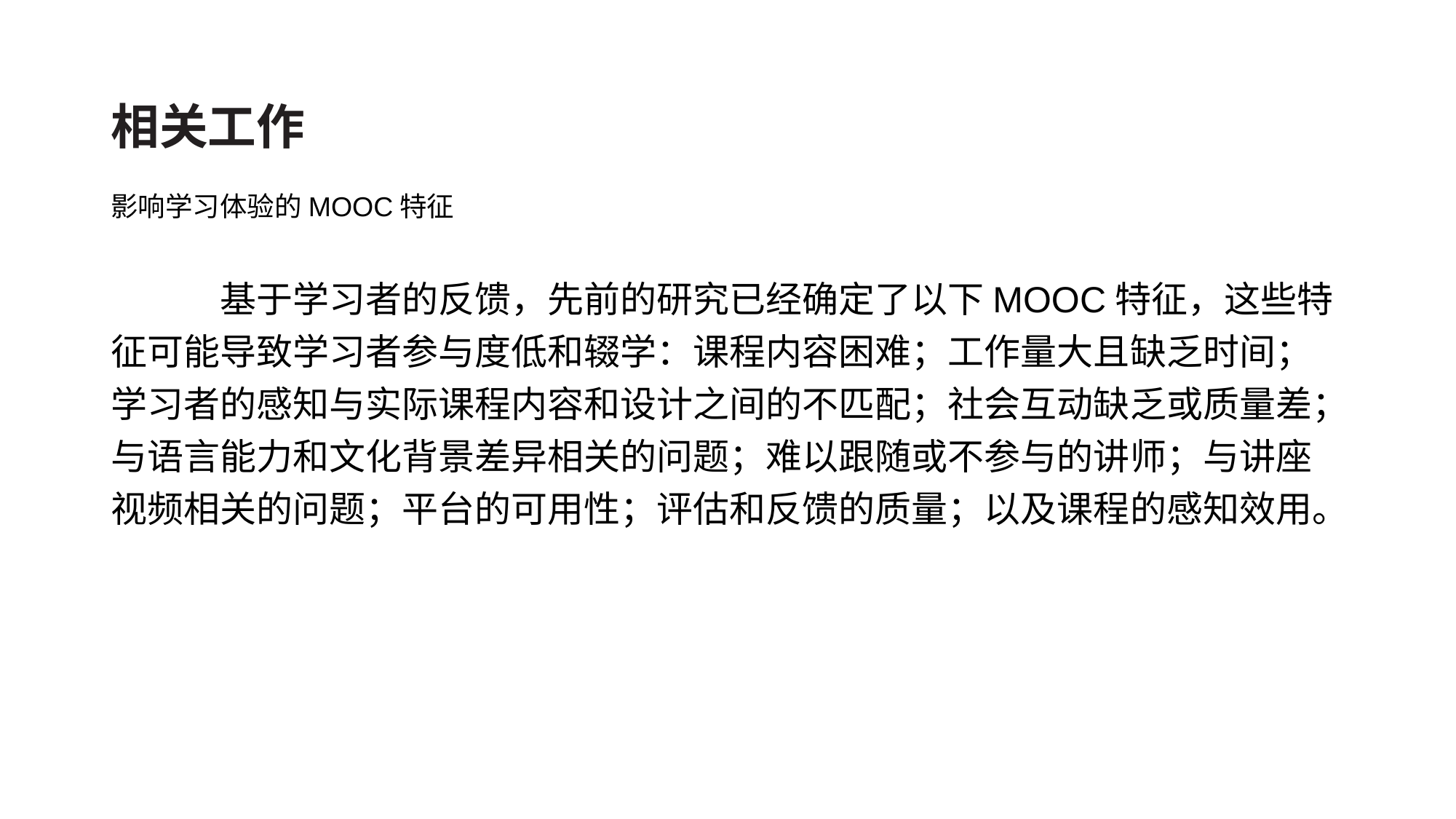

# 相关工作
影响学习体验的MOOC特征
	基于学习者的反馈，先前的研究已经确定了以下MOOC特征，这些特征可能导致学习者参与度低和辍学：课程内容困难；工作量大且缺乏时间；学习者的感知与实际课程内容和设计之间的不匹配；社会互动缺乏或质量差；与语言能力和文化背景差异相关的问题；难以跟随或不参与的讲师；与讲座视频相关的问题；平台的可用性；评估和反馈的质量；以及课程的感知效用。